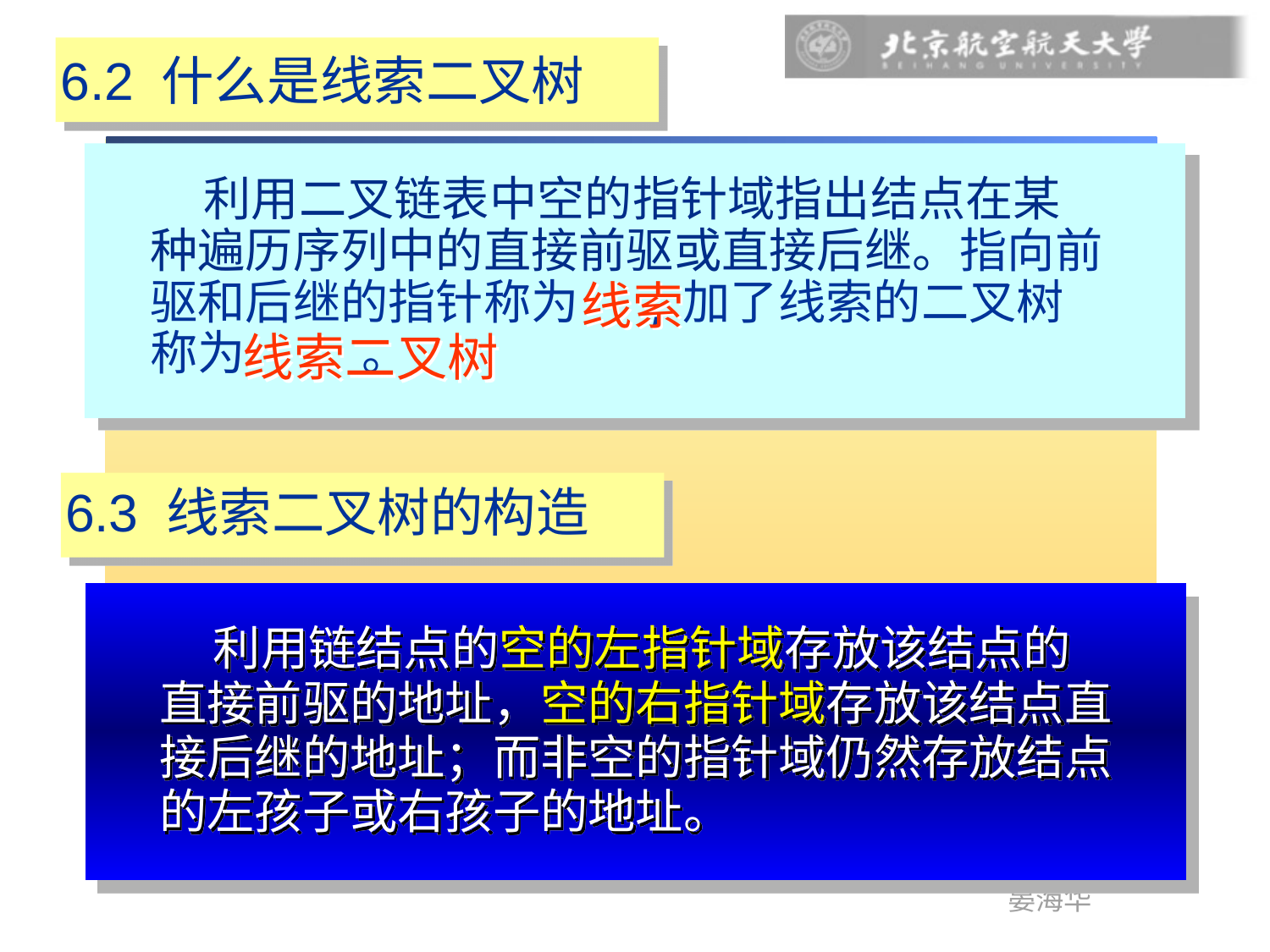

6.2 什么是线索二叉树

    利用二叉链表中空的指针域指出结点在某
种遍历序列中的直接前驱或直接后继。指向前
驱和后继的指针称为     ,加了线索的二叉树
称为           。
线索
线索二叉树
6.3 线索二叉树的构造

    利用链结点的空的左指针域存放该结点的
直接前驱的地址，空的右指针域存放该结点直
接后继的地址；而非空的指针域仍然存放结点
的左孩子或右孩子的地址。